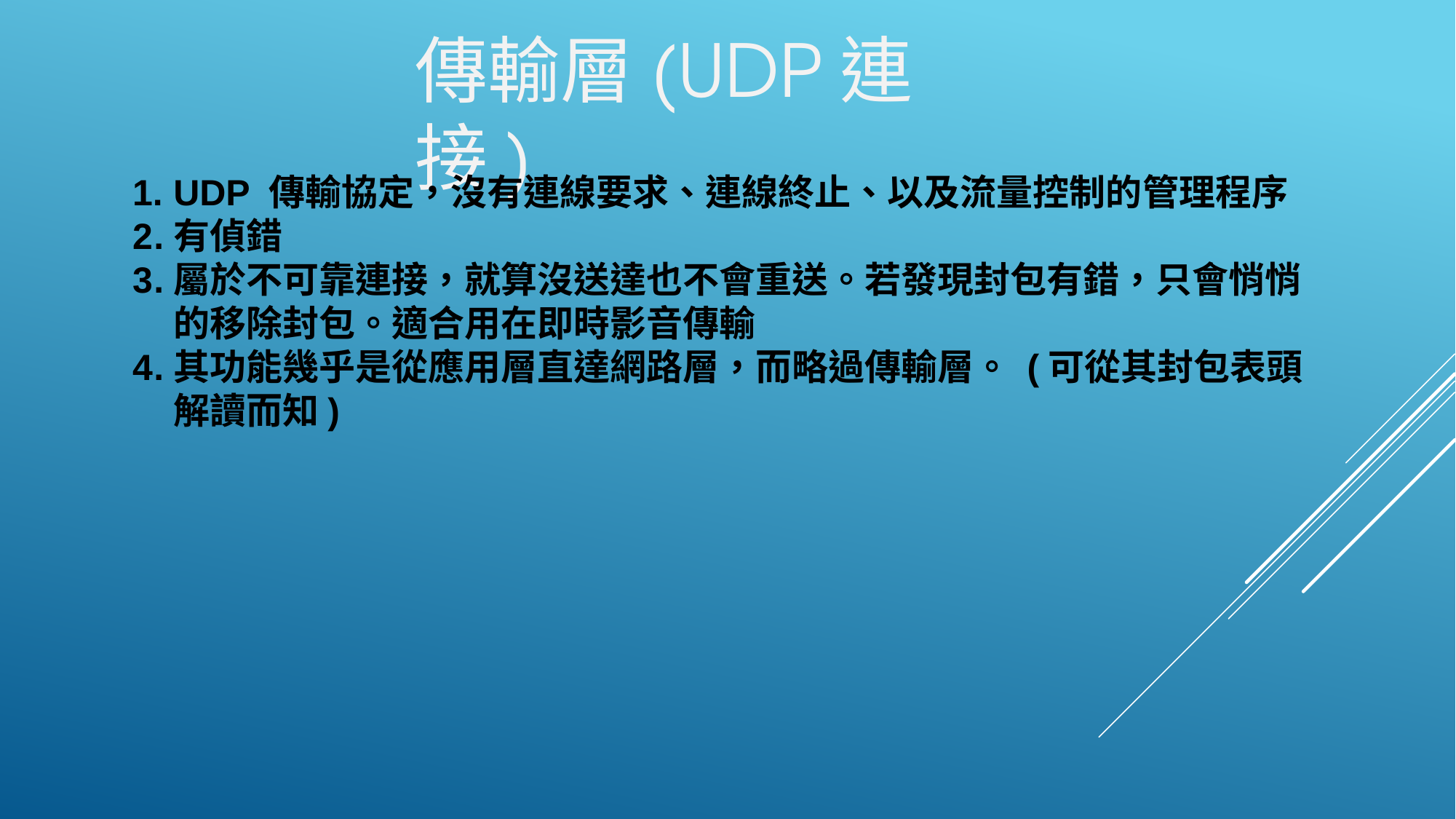

傳輸層(UDP連接)

UDP 傳輸協定，沒有連線要求、連線終止、以及流量控制的管理程序
有偵錯
屬於不可靠連接，就算沒送達也不會重送。若發現封包有錯，只會悄悄的移除封包。適合用在即時影音傳輸
其功能幾乎是從應用層直達網路層，而略過傳輸層。 (可從其封包表頭解讀而知)